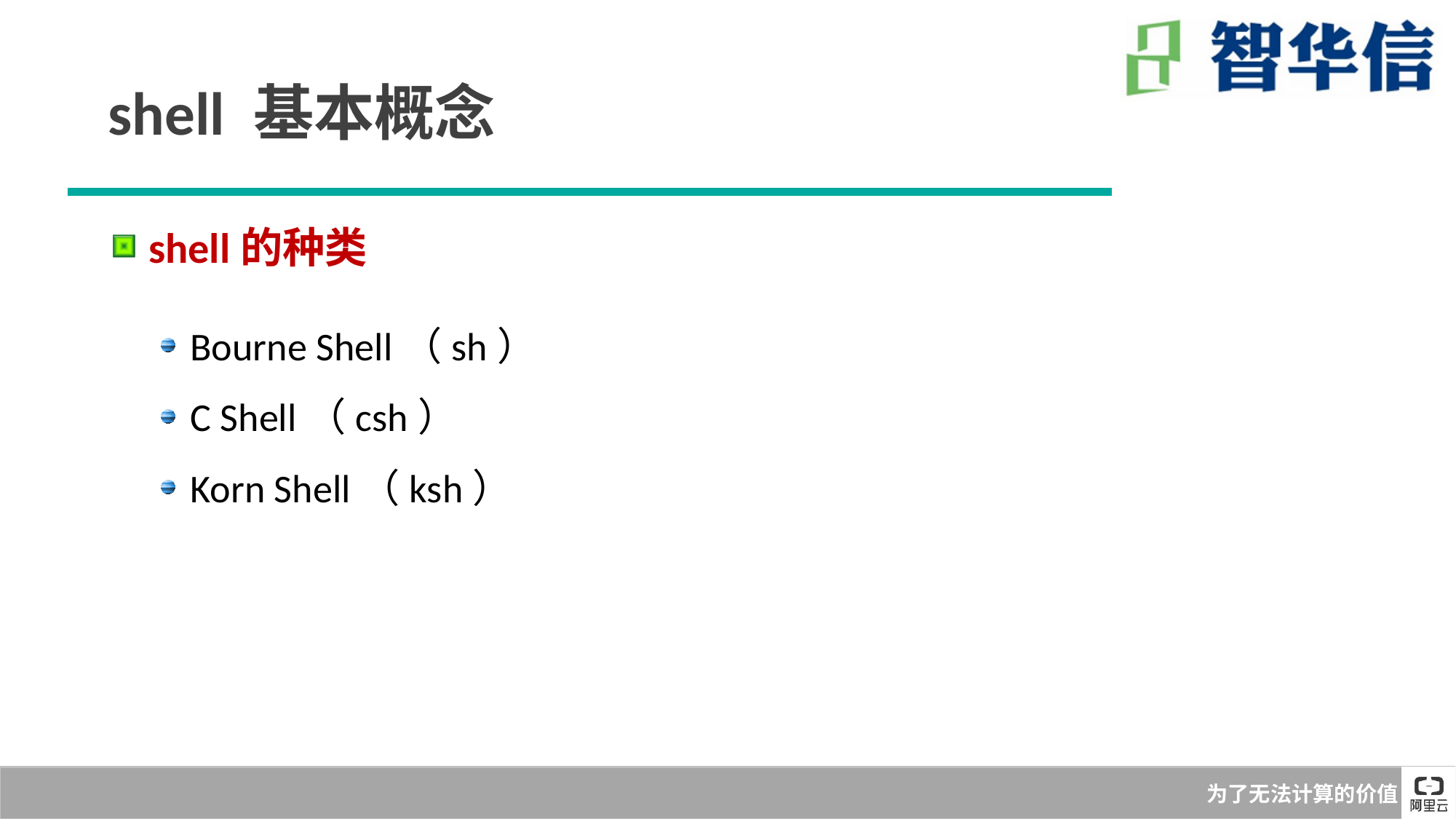

shell 基本概念
 shell的种类
 Bourne Shell（sh）
 C Shell（csh）
 Korn Shell（ksh）